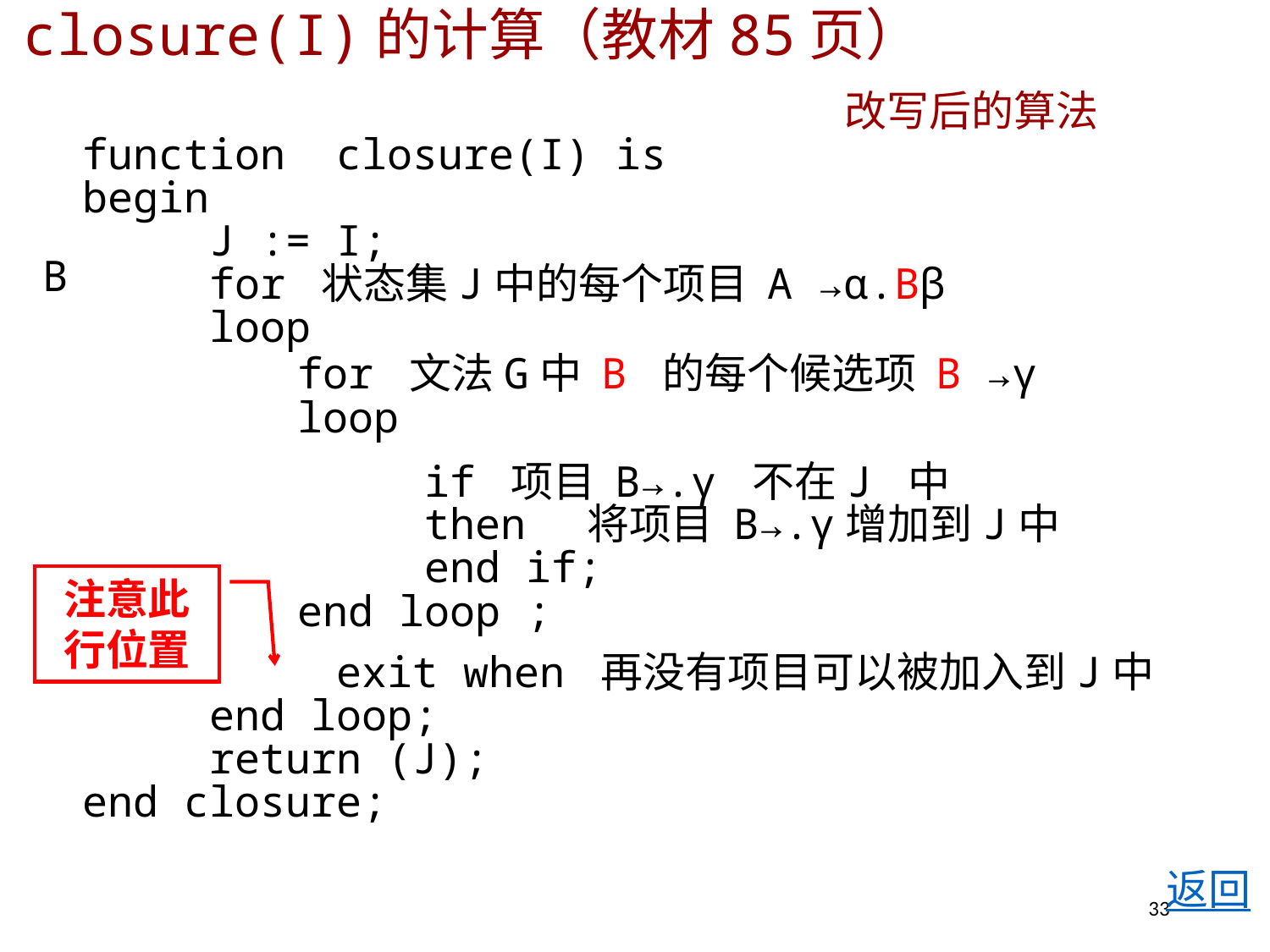

# closure(I)的计算（教材85页）
						改写后的算法
function  closure(I) is
begin
	J := I;
	for 状态集J中的每个项目 A →α.Bβ
	loop

          exit when 再没有项目可以被加入到J中
	end loop;
	return (J);
end closure;
function closure（I） is
begin   J := I；
    for J中每个项目[A→α.Bβ]和G中每个产生式B→γ
    loop

    end loop；
    return（J）；
end closure；
if   B→.γ不在J中
then 加入[B→.γ]到J;
end  if；
exit when 再没有项目可以被加入到J中；
for 文法G中 B 的每个候选项 B →γ
loop
	if 项目 B→.γ 不在J 中
	then  将项目 B→.γ增加到J中
	end if;
end loop ;
注意此行位置
返回
33